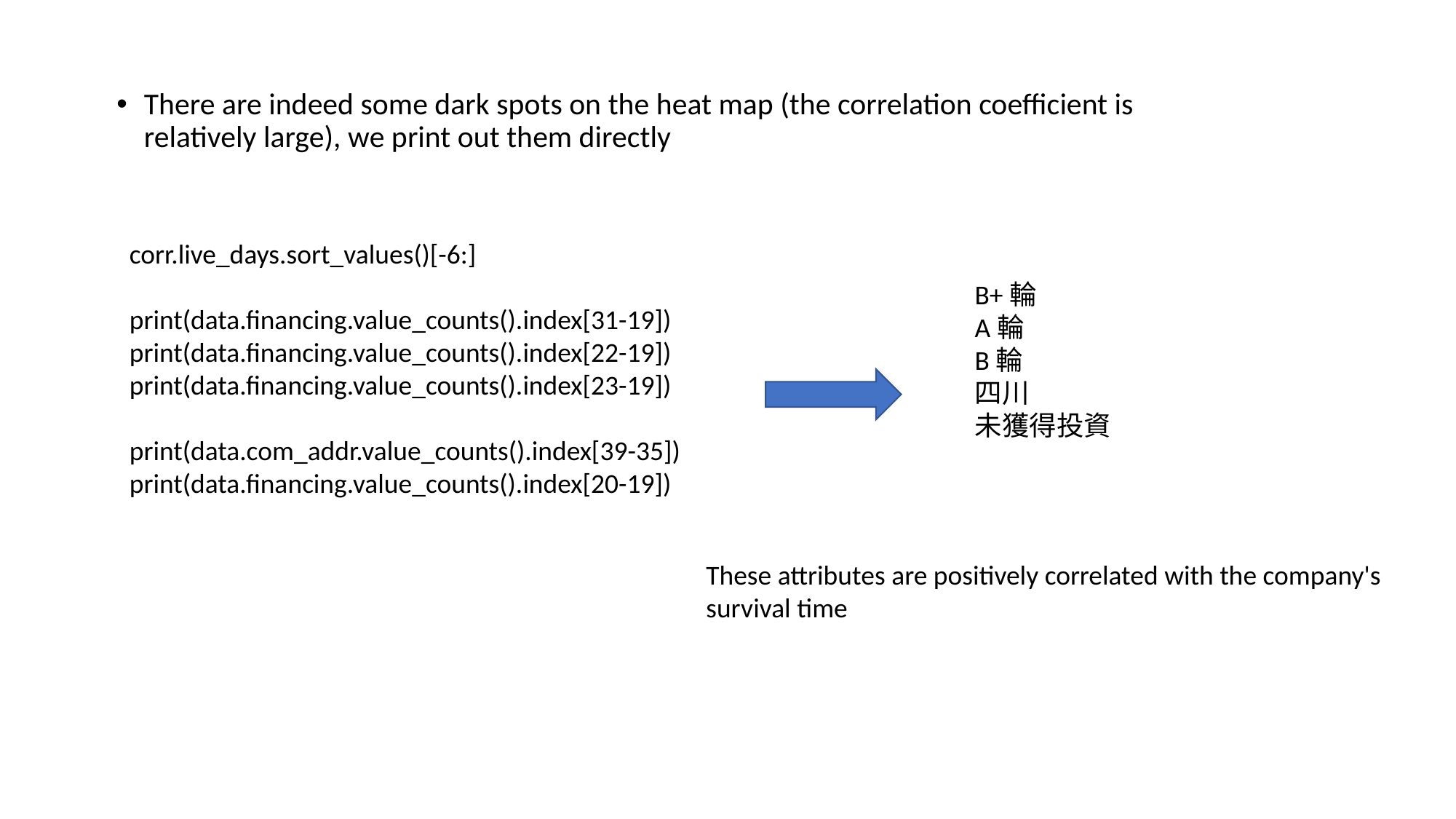

There are indeed some dark spots on the heat map (the correlation coefficient is relatively large), we print out them directly
corr.live_days.sort_values()[-6:]

print(data.financing.value_counts().index[31-19])
print(data.financing.value_counts().index[22-19])
print(data.financing.value_counts().index[23-19])

print(data.com_addr.value_counts().index[39-35])
print(data.financing.value_counts().index[20-19])
B+輪
A輪
B輪
四川
未獲得投資

These attributes are positively correlated with the company's survival time